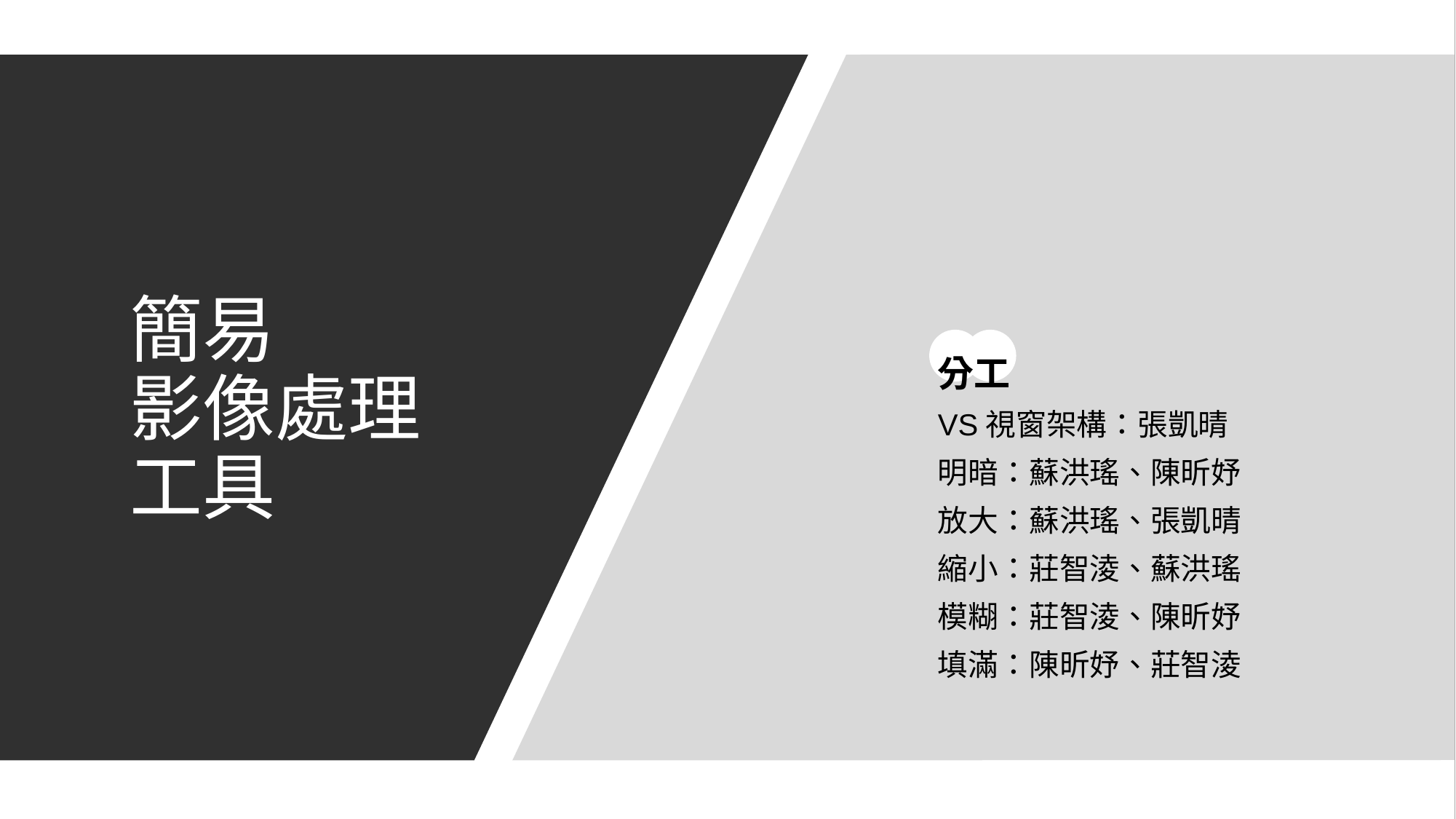

# 簡易 影像處理工具

分工
VS視窗架構：張凱晴
明暗：蘇洪瑤、陳昕妤
放大：蘇洪瑤、張凱晴
縮小：莊智淩、蘇洪瑤
模糊：莊智淩、陳昕妤
填滿：陳昕妤、莊智淩